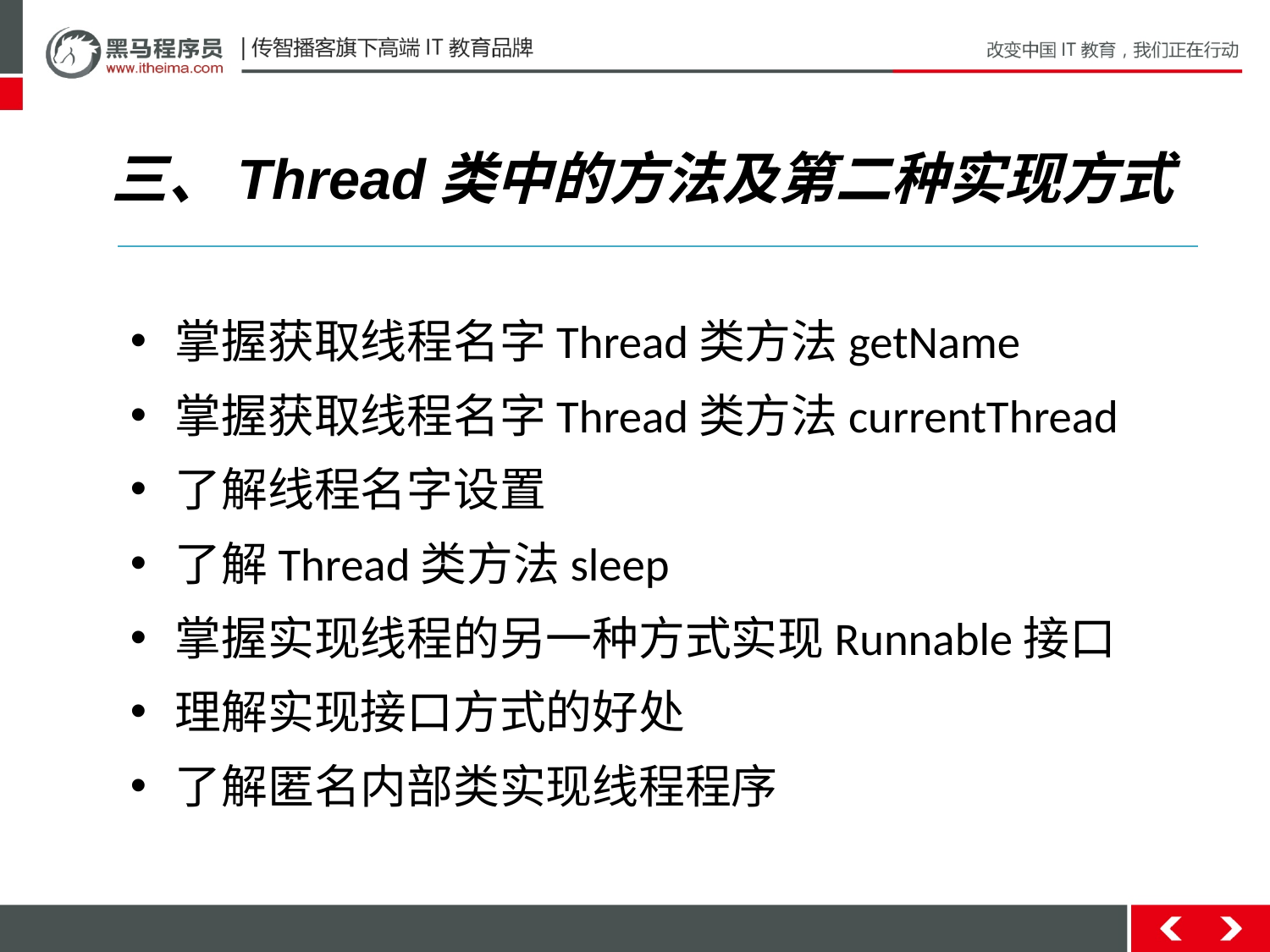

三、Thread类中的方法及第二种实现方式
掌握获取线程名字Thread类方法getName
掌握获取线程名字Thread类方法currentThread
了解线程名字设置
了解Thread类方法sleep
掌握实现线程的另一种方式实现Runnable接口
理解实现接口方式的好处
了解匿名内部类实现线程程序